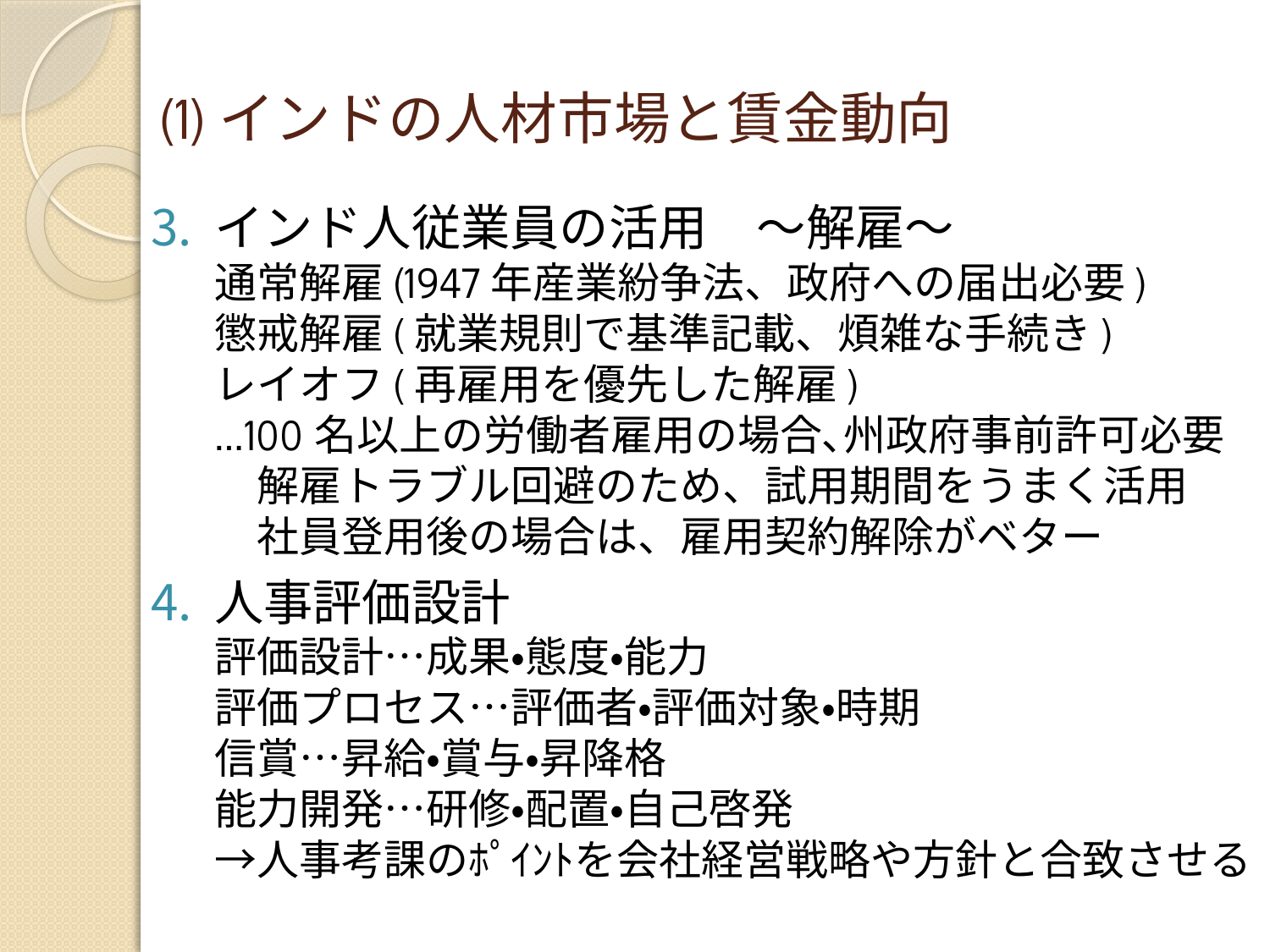

# (1)インドの人材市場と賃金動向
インド人従業員の活用　～解雇～
通常解雇(1947年産業紛争法、政府への届出必要)
懲戒解雇(就業規則で基準記載、煩雑な手続き)
レイオフ(再雇用を優先した解雇)
…100名以上の労働者雇用の場合､州政府事前許可必要
　解雇トラブル回避のため、試用期間をうまく活用
　社員登用後の場合は、雇用契約解除がベター
人事評価設計
評価設計…成果・態度・能力
評価プロセス…評価者・評価対象・時期
信賞…昇給・賞与・昇降格
能力開発…研修・配置・自己啓発
→人事考課のﾎﾟｲﾝﾄを会社経営戦略や方針と合致させる